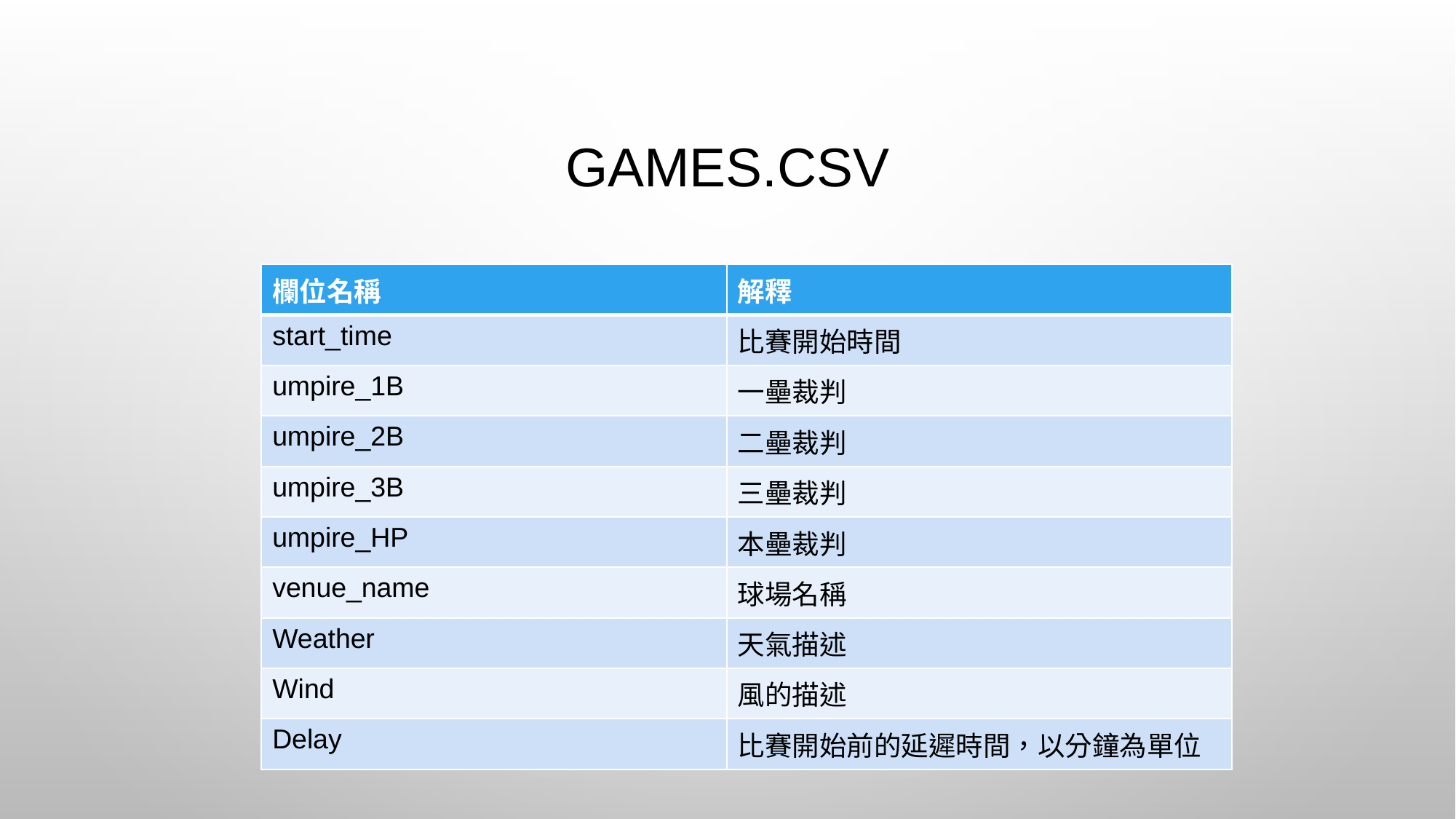

# games.csv
| 欄位名稱 | 解釋 |
| --- | --- |
| start\_time | 比賽開始時間 |
| umpire\_1B | 一壘裁判 |
| umpire\_2B | 二壘裁判 |
| umpire\_3B | 三壘裁判 |
| umpire\_HP | 本壘裁判 |
| venue\_name | 球場名稱 |
| Weather | 天氣描述 |
| Wind | 風的描述 |
| Delay | 比賽開始前的延遲時間，以分鐘為單位 |